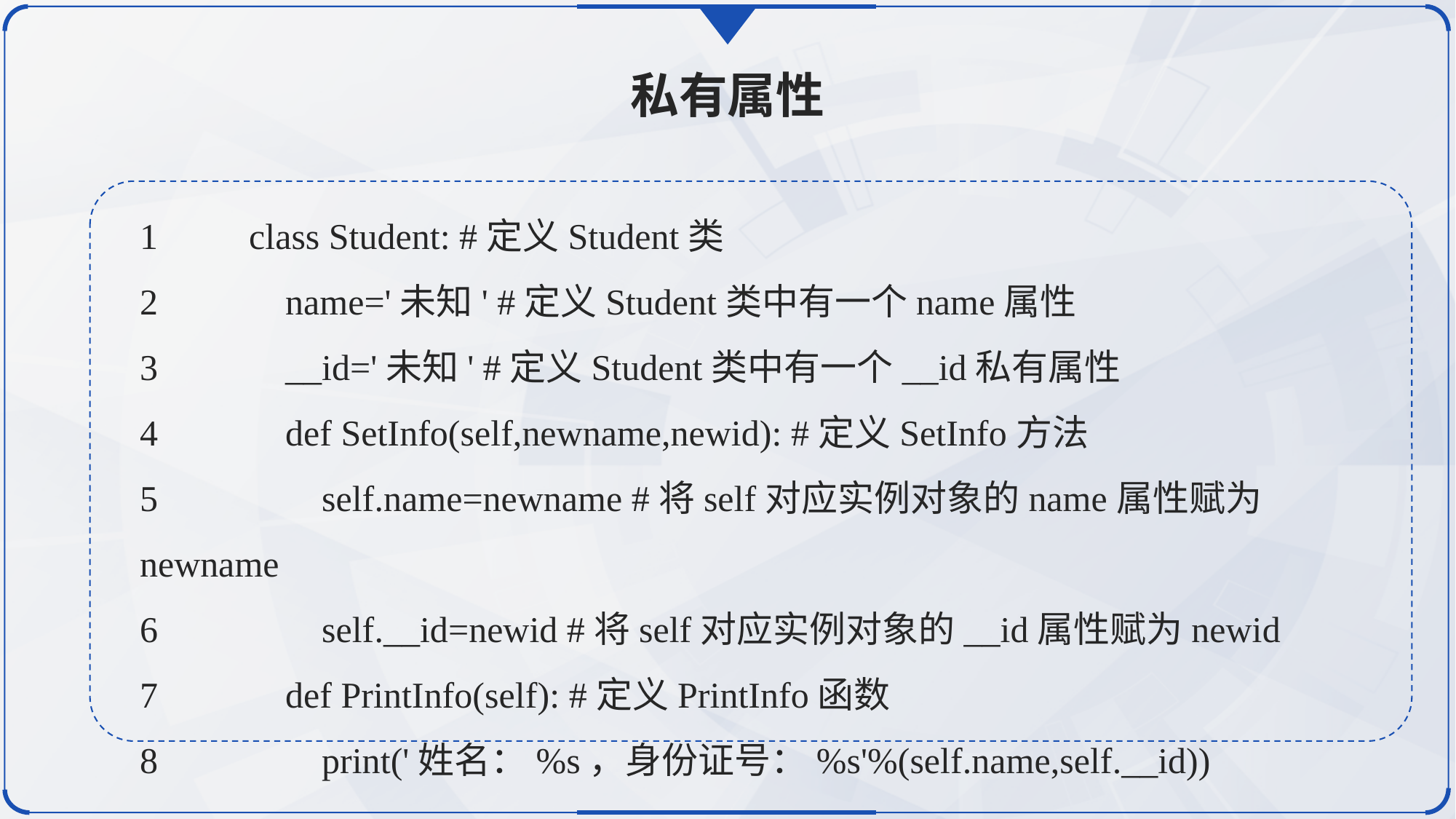

私有属性

1	class Student: #定义Student类
2	    name='未知' #定义Student类中有一个name属性
3	    __id='未知' #定义Student类中有一个__id私有属性
4	    def SetInfo(self,newname,newid): #定义SetInfo方法
5	        self.name=newname #将self对应实例对象的name属性赋为newname
6	        self.__id=newid #将self对应实例对象的__id属性赋为newid
7	    def PrintInfo(self): #定义PrintInfo函数
8	        print('姓名：%s，身份证号：%s'%(self.name,self.__id))